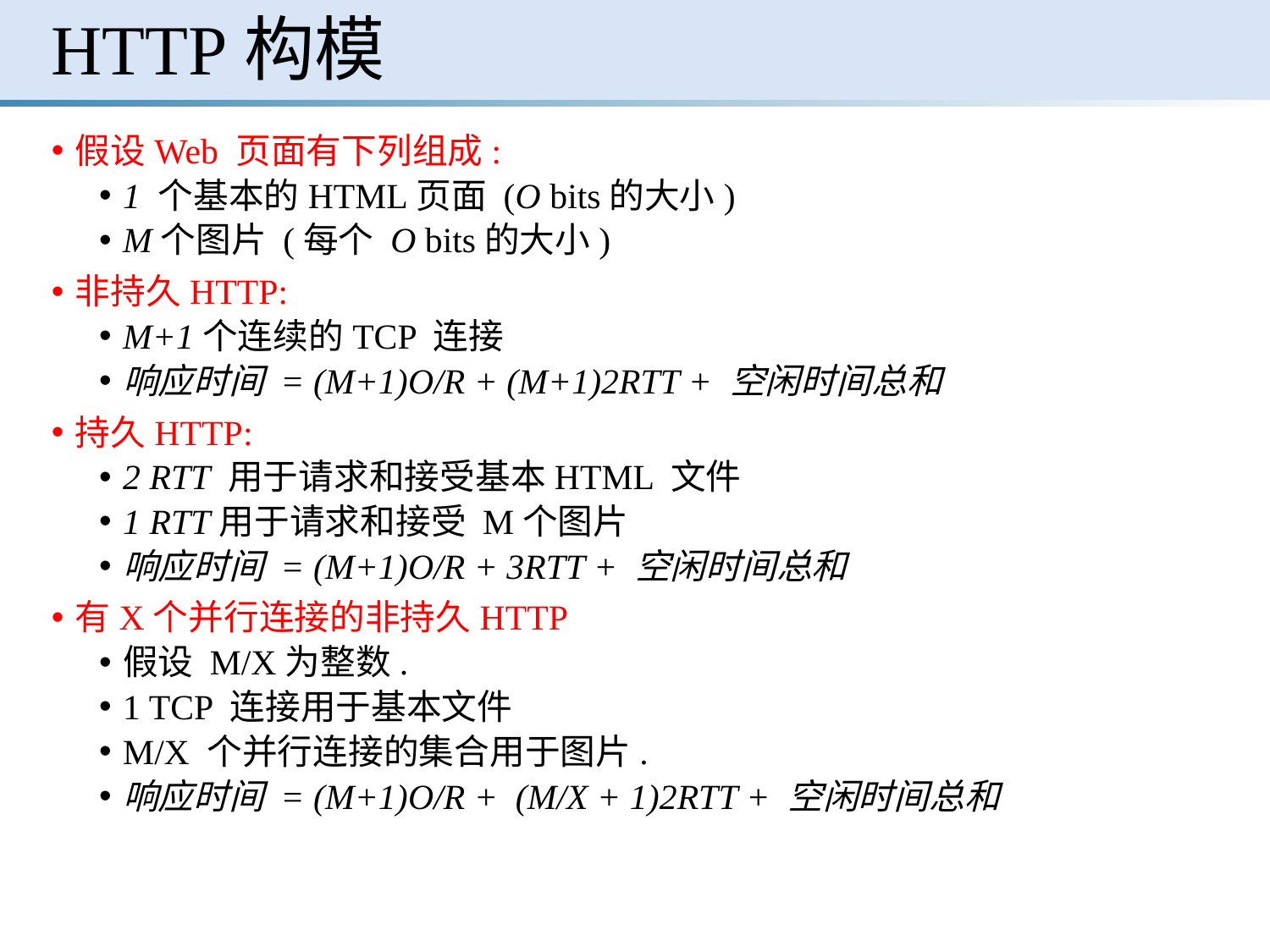

# HTTP构模
假设Web 页面有下列组成:
1 个基本的HTML页面 (O bits的大小)
M个图片 (每个 O bits的大小)
非持久HTTP:
M+1个连续的TCP 连接
响应时间 = (M+1)O/R + (M+1)2RTT + 空闲时间总和
持久HTTP:
2 RTT 用于请求和接受基本HTML 文件
1 RTT用于请求和接受 M个图片
响应时间 = (M+1)O/R + 3RTT + 空闲时间总和
有X个并行连接的非持久HTTP
假设 M/X为整数.
1 TCP 连接用于基本文件
M/X 个并行连接的集合用于图片.
响应时间 = (M+1)O/R +  (M/X + 1)2RTT + 空闲时间总和